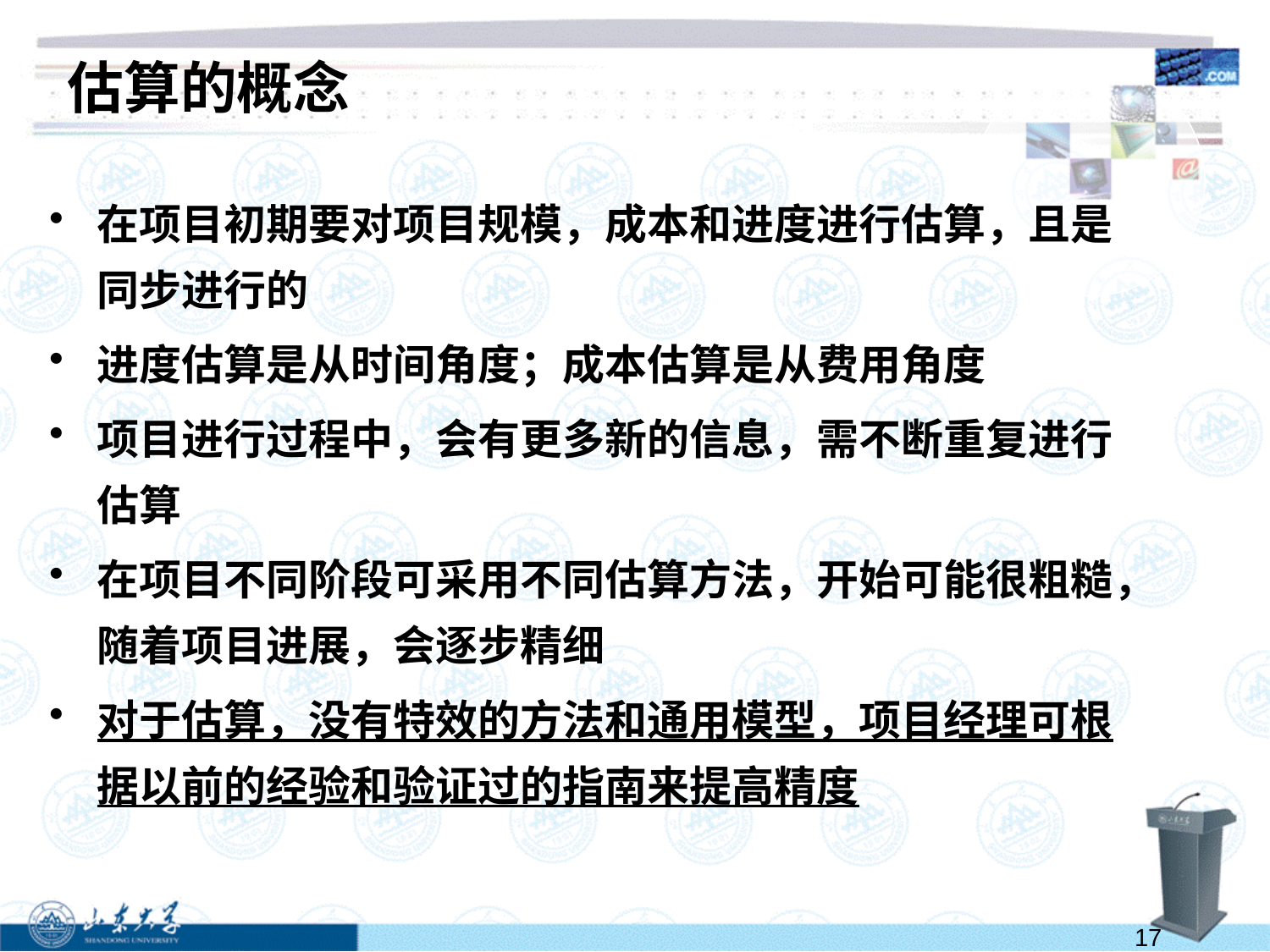

# 估算的概念
在项目初期要对项目规模，成本和进度进行估算，且是同步进行的
进度估算是从时间角度；成本估算是从费用角度
项目进行过程中，会有更多新的信息，需不断重复进行估算
在项目不同阶段可采用不同估算方法，开始可能很粗糙，随着项目进展，会逐步精细
对于估算，没有特效的方法和通用模型，项目经理可根据以前的经验和验证过的指南来提高精度
17